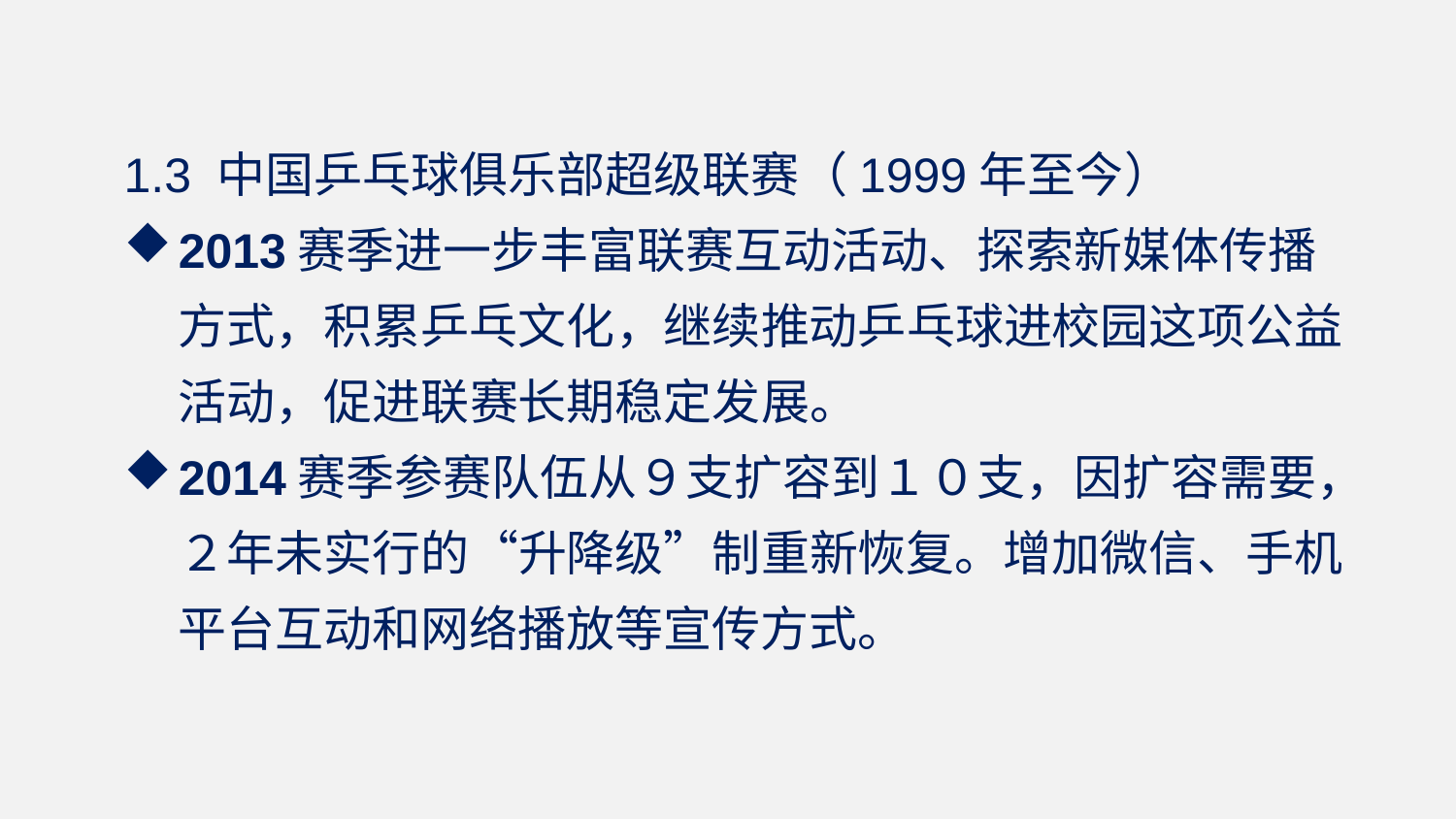

1.3 中国乒乓球俱乐部超级联赛（1999年至今）
2013赛季进一步丰富联赛互动活动、探索新媒体传播方式，积累乒乓文化，继续推动乒乓球进校园这项公益活动，促进联赛长期稳定发展。
2014赛季参赛队伍从９支扩容到１０支，因扩容需要，２年未实行的“升降级”制重新恢复。增加微信、手机平台互动和网络播放等宣传方式。